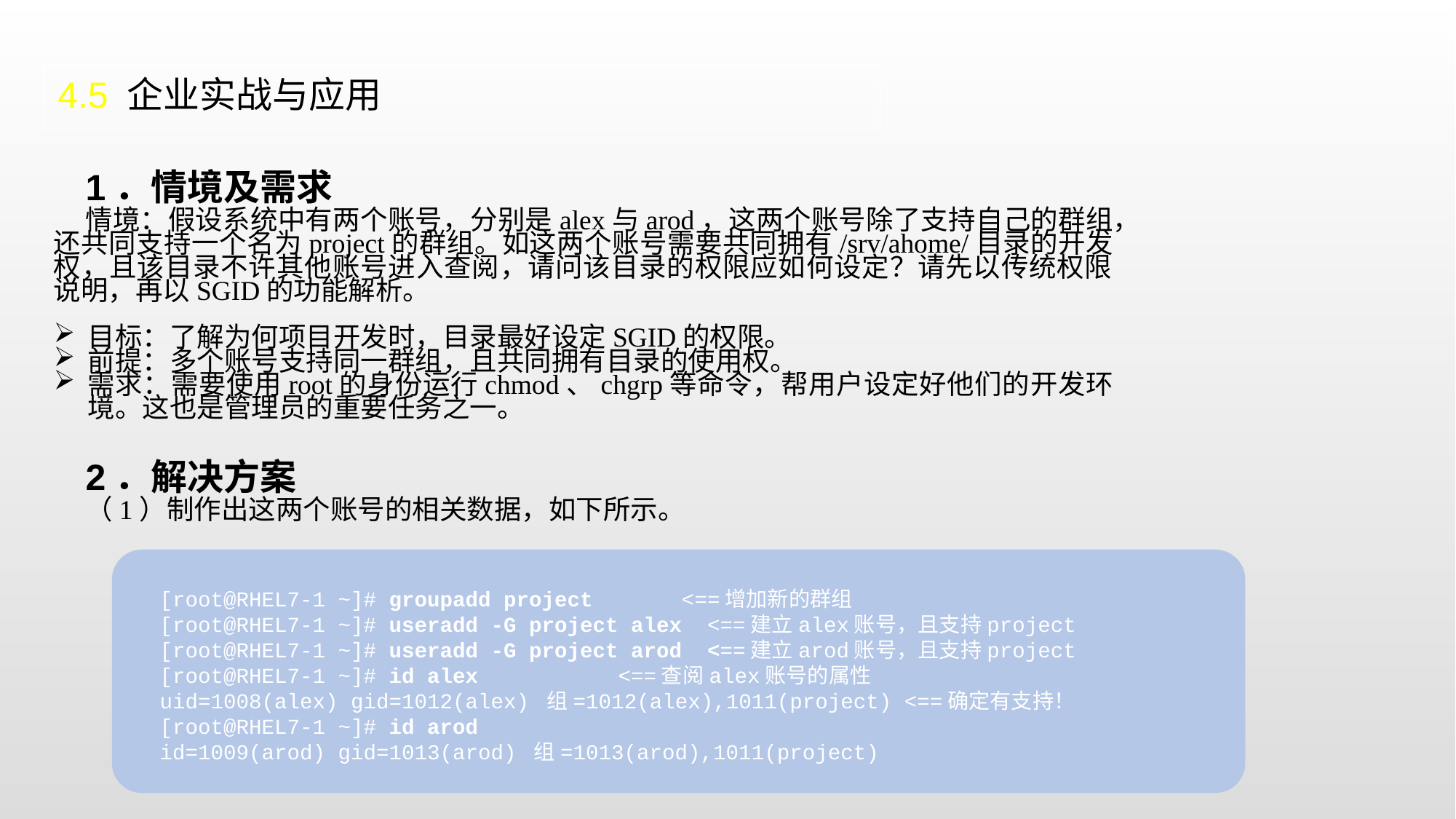

4.5 企业实战与应用
1．情境及需求
情境：假设系统中有两个账号，分别是alex与arod，这两个账号除了支持自己的群组，还共同支持一个名为project的群组。如这两个账号需要共同拥有/srv/ahome/目录的开发权，且该目录不许其他账号进入查阅，请问该目录的权限应如何设定？请先以传统权限说明，再以SGID的功能解析。

目标：了解为何项目开发时，目录最好设定SGID的权限。
前提：多个账号支持同一群组，且共同拥有目录的使用权。
需求：需要使用root的身份运行chmod、chgrp等命令，帮用户设定好他们的开发环境。这也是管理员的重要任务之一。
2．解决方案
（1）制作出这两个账号的相关数据，如下所示。

[root@RHEL7-1 ~]# groupadd project       <==增加新的群组
[root@RHEL7-1 ~]# useradd -G project alex  <==建立alex账号，且支持project
[root@RHEL7-1 ~]# useradd -G project arod  <==建立arod账号，且支持project
[root@RHEL7-1 ~]# id alex           <==查阅alex账号的属性
uid=1008(alex) gid=1012(alex) 组=1012(alex),1011(project) <==确定有支持！
[root@RHEL7-1 ~]# id arod
id=1009(arod) gid=1013(arod) 组=1013(arod),1011(project)
1